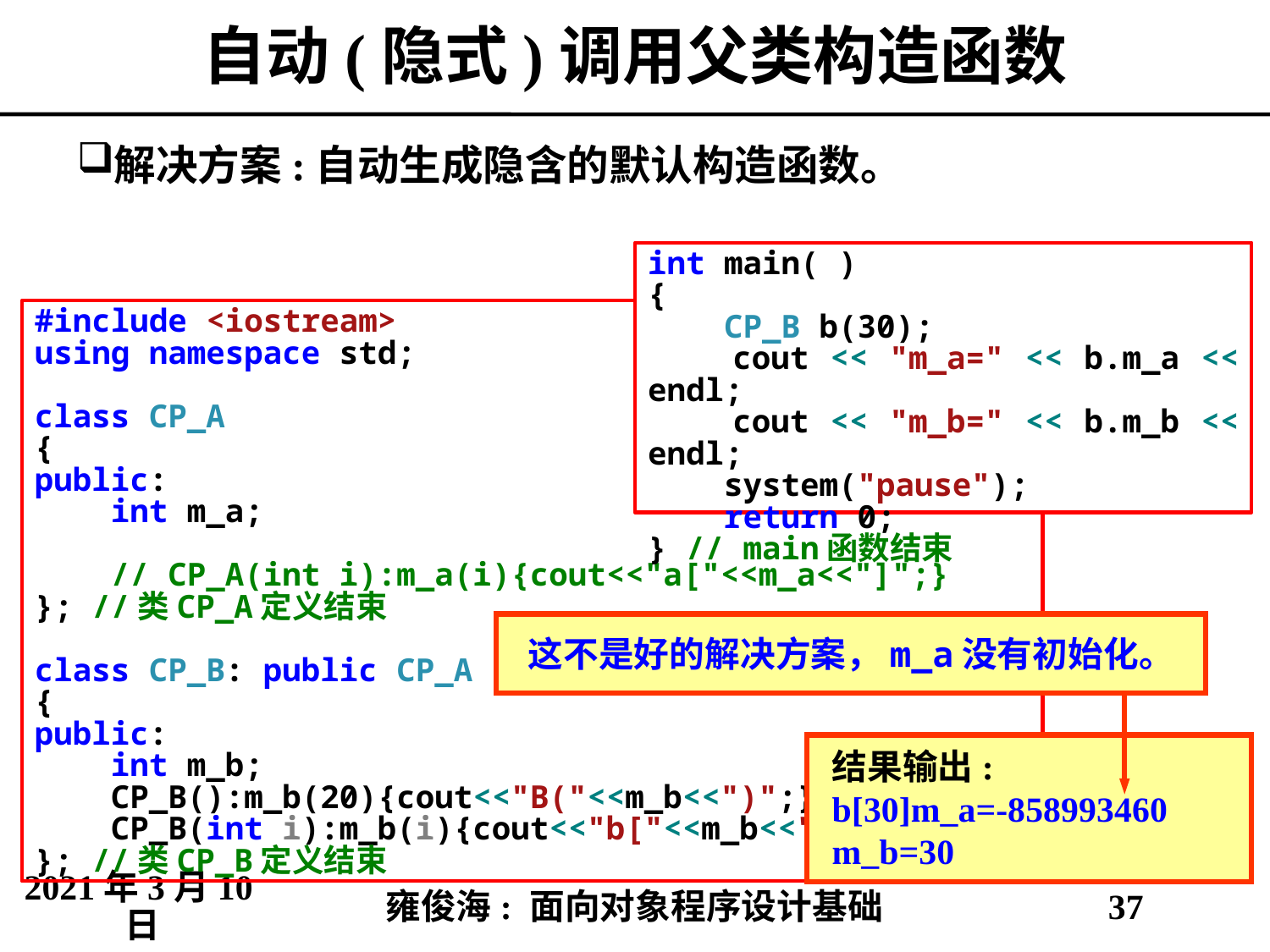

# 自动(隐式)调用父类构造函数

解决方案:自动生成隐含的默认构造函数。
int main( )
{
    CP_B b(30);
    cout << "m_a=" << b.m_a << endl;
    cout << "m_b=" << b.m_b << endl;
    system("pause");
    return 0;
} // main函数结束
#include <iostream>
using namespace std;

class CP_A
{
public:
    int m_a;

    // CP_A(int i):m_a(i){cout<<"a["<<m_a<<"]";}
}; //类CP_A定义结束

class CP_B: public CP_A
{
public:
    int m_b;
    CP_B():m_b(20){cout<<"B("<<m_b<<")";}
    CP_B(int i):m_b(i){cout<<"b["<<m_b<<"]";}
}; //类CP_B定义结束
这不是好的解决方案，m_a没有初始化。
结果输出:
b[30]m_a=-858993460
m_b=30
2021年3月10日
雍俊海: 面向对象程序设计基础
37